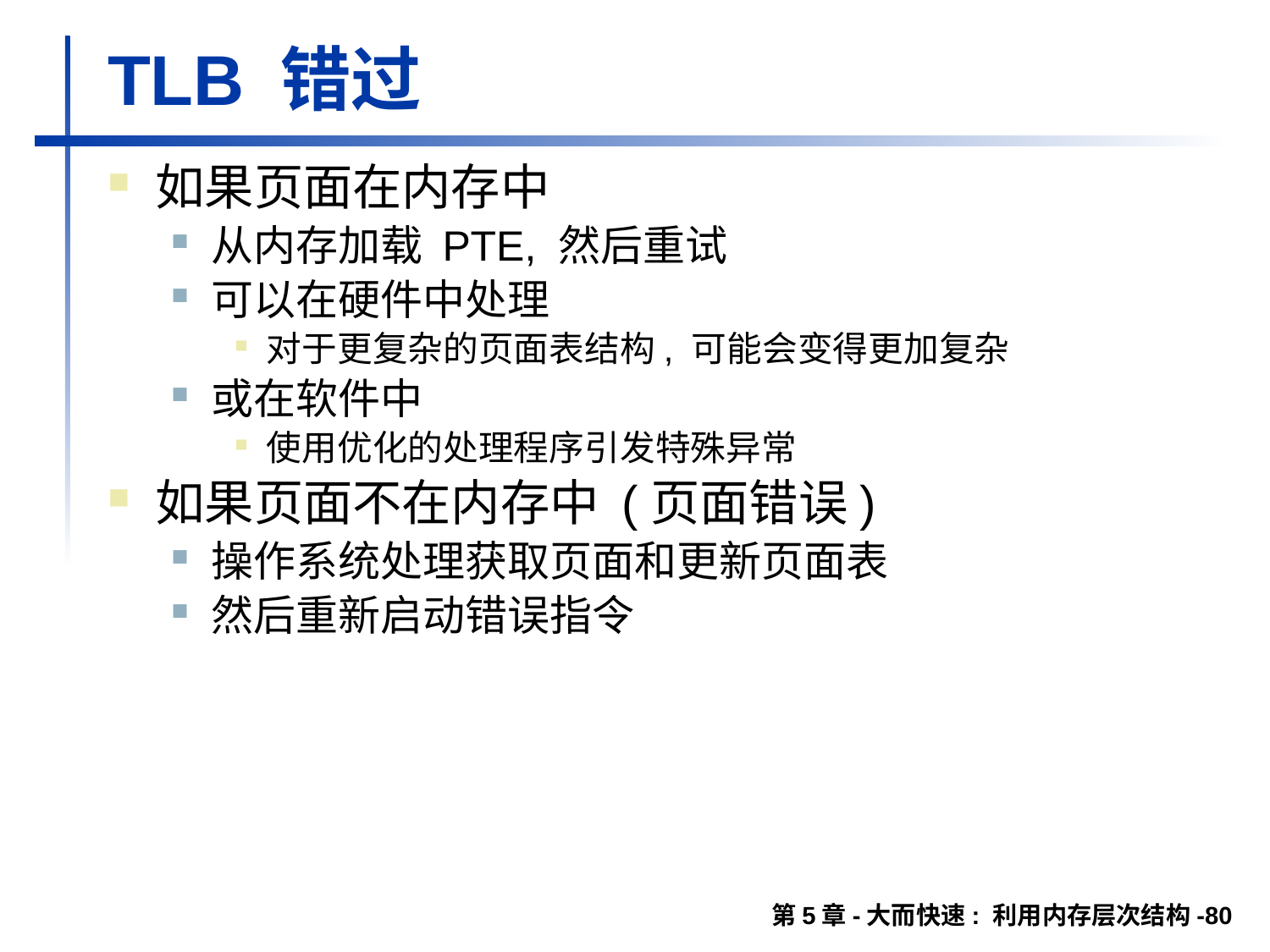

# TLB 错过
如果页面在内存中
从内存加载 PTE, 然后重试
可以在硬件中处理
对于更复杂的页面表结构, 可能会变得更加复杂
或在软件中
使用优化的处理程序引发特殊异常
如果页面不在内存中 (页面错误)
操作系统处理获取页面和更新页面表
然后重新启动错误指令
第5章-大而快速: 利用内存层次结构-80